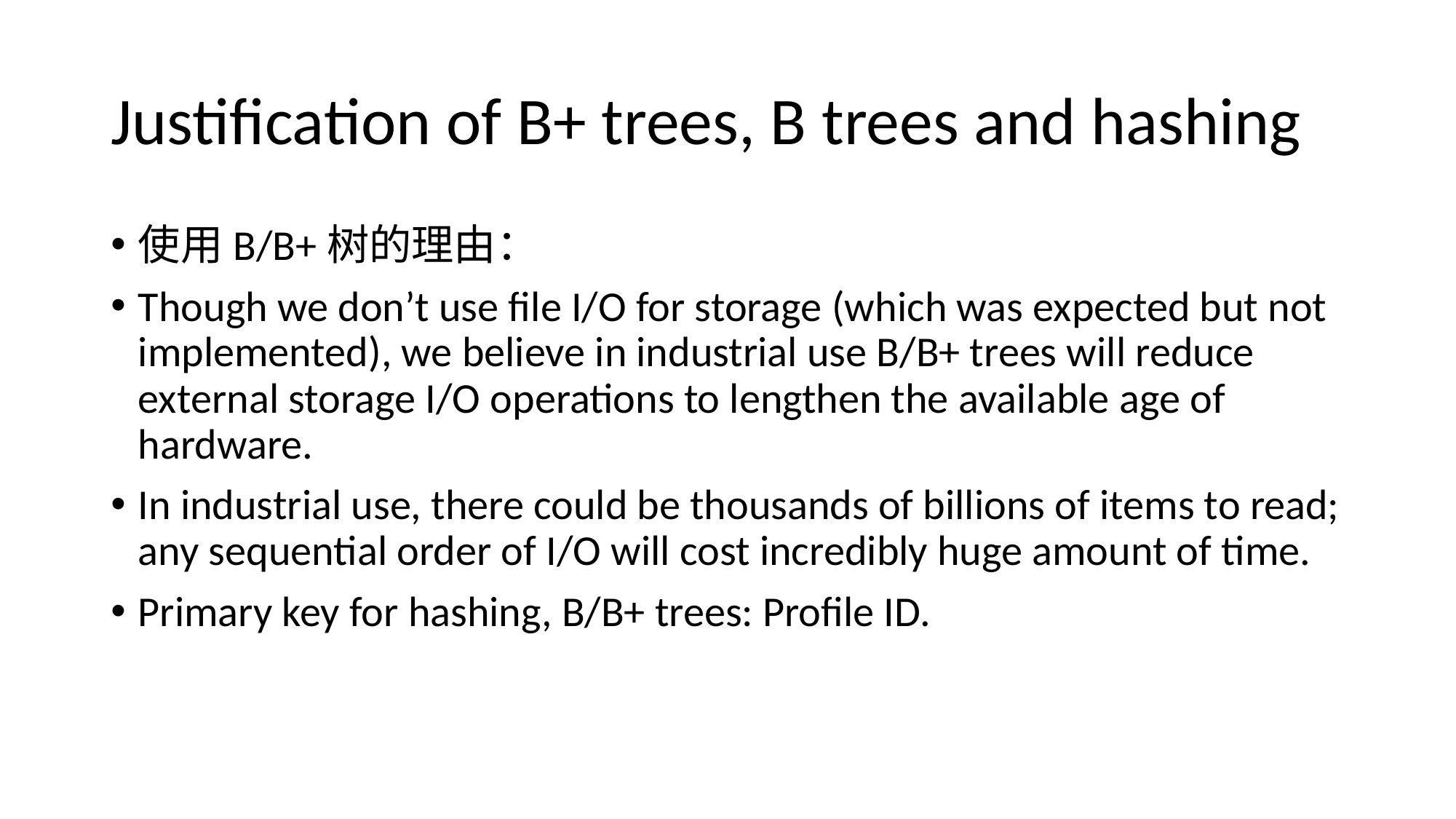

# Justification of B+ trees, B trees and hashing
使用B/B+树的理由：
Though we don’t use file I/O for storage (which was expected but not implemented), we believe in industrial use B/B+ trees will reduce external storage I/O operations to lengthen the available age of hardware.
In industrial use, there could be thousands of billions of items to read; any sequential order of I/O will cost incredibly huge amount of time.
Primary key for hashing, B/B+ trees: Profile ID.